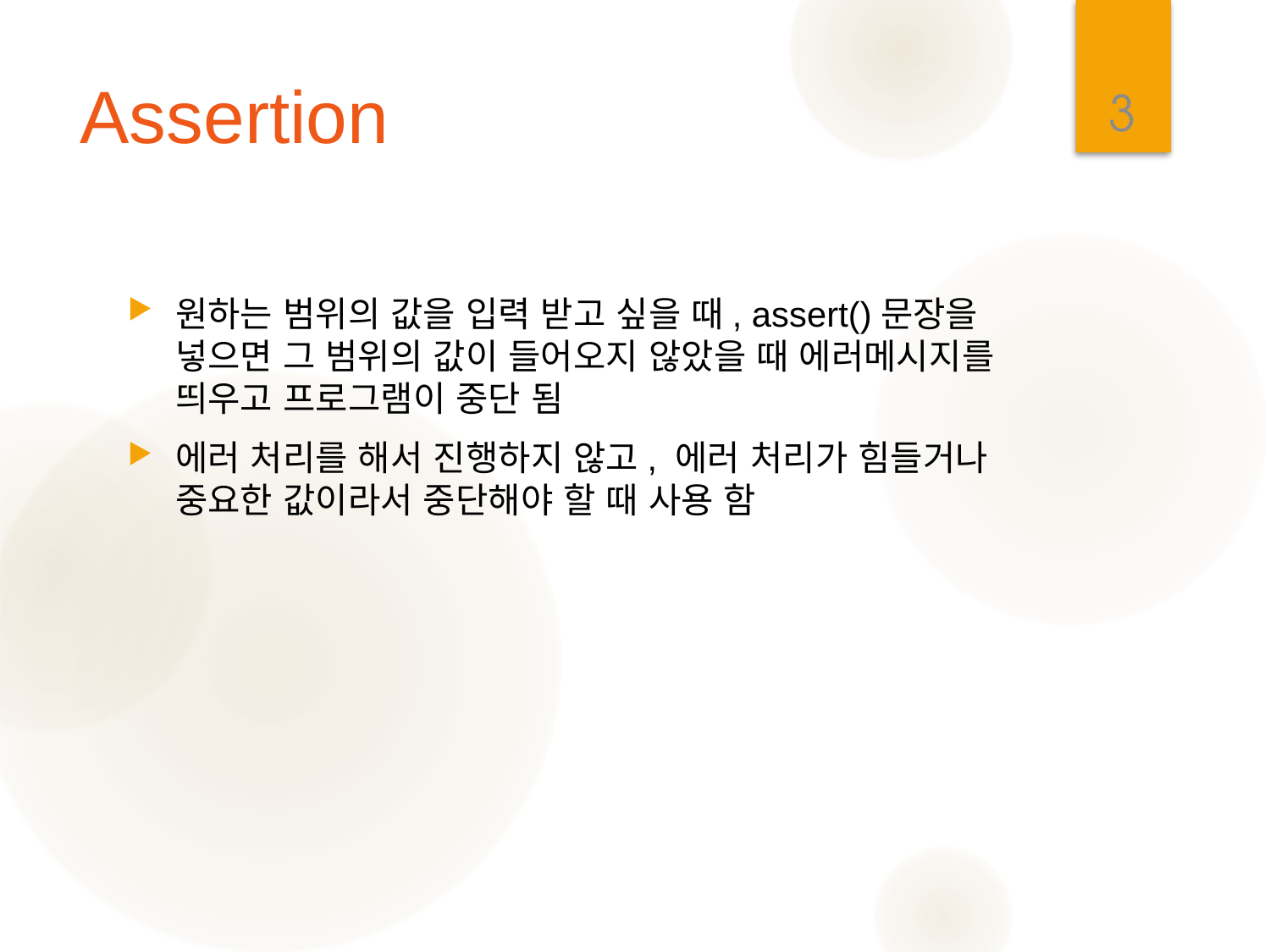

3
# Assertion
원하는 범위의 값을 입력 받고 싶을 때, assert()문장을 넣으면 그 범위의 값이 들어오지 않았을 때 에러메시지를 띄우고 프로그램이 중단 됨
에러 처리를 해서 진행하지 않고, 에러 처리가 힘들거나 중요한 값이라서 중단해야 할 때 사용 함